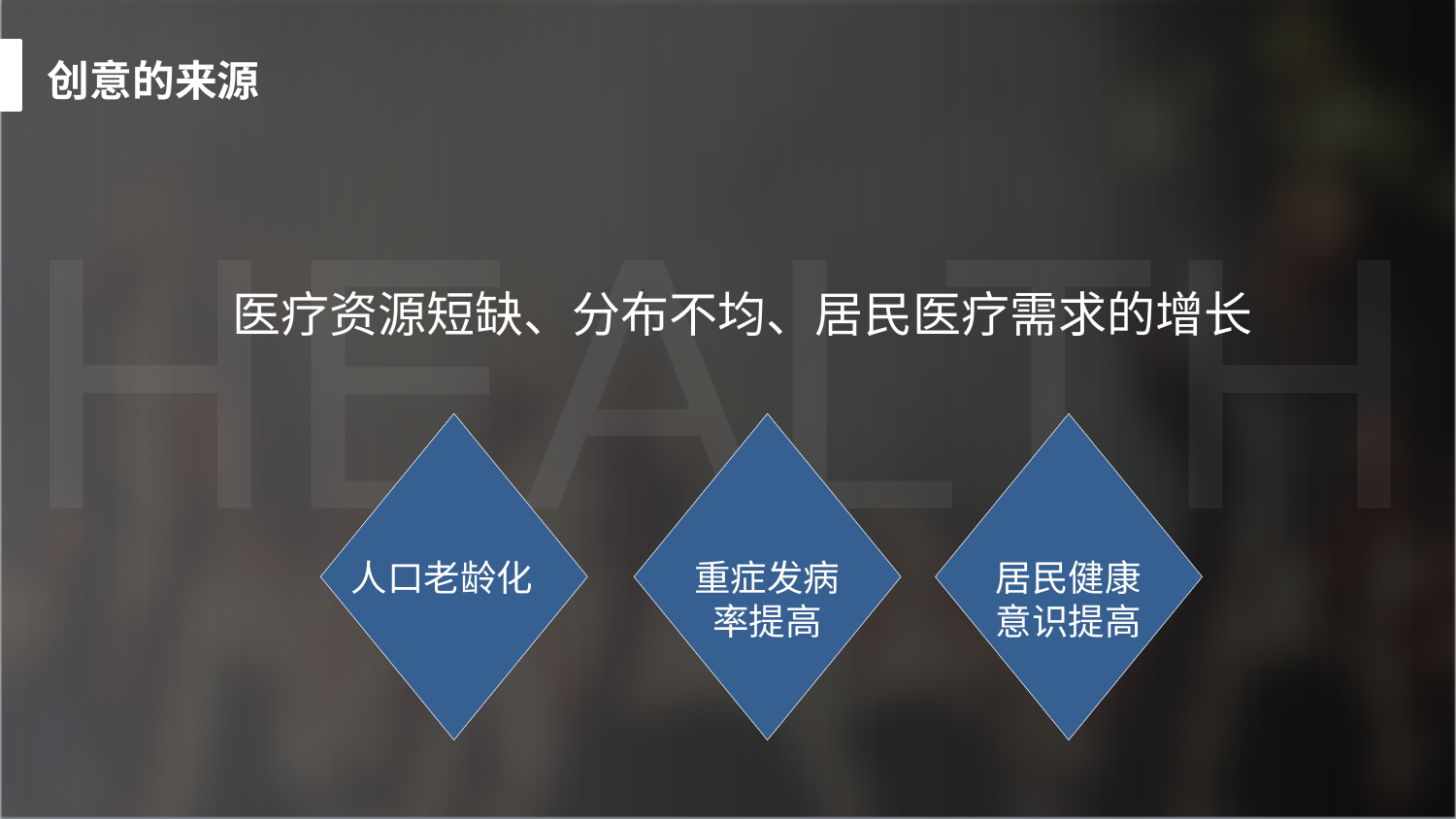

创意的来源
HEALTH
医疗资源短缺、分布不均、居民医疗需求的增长

居民健康
意识提高
人口老龄化
重症发病
率提高